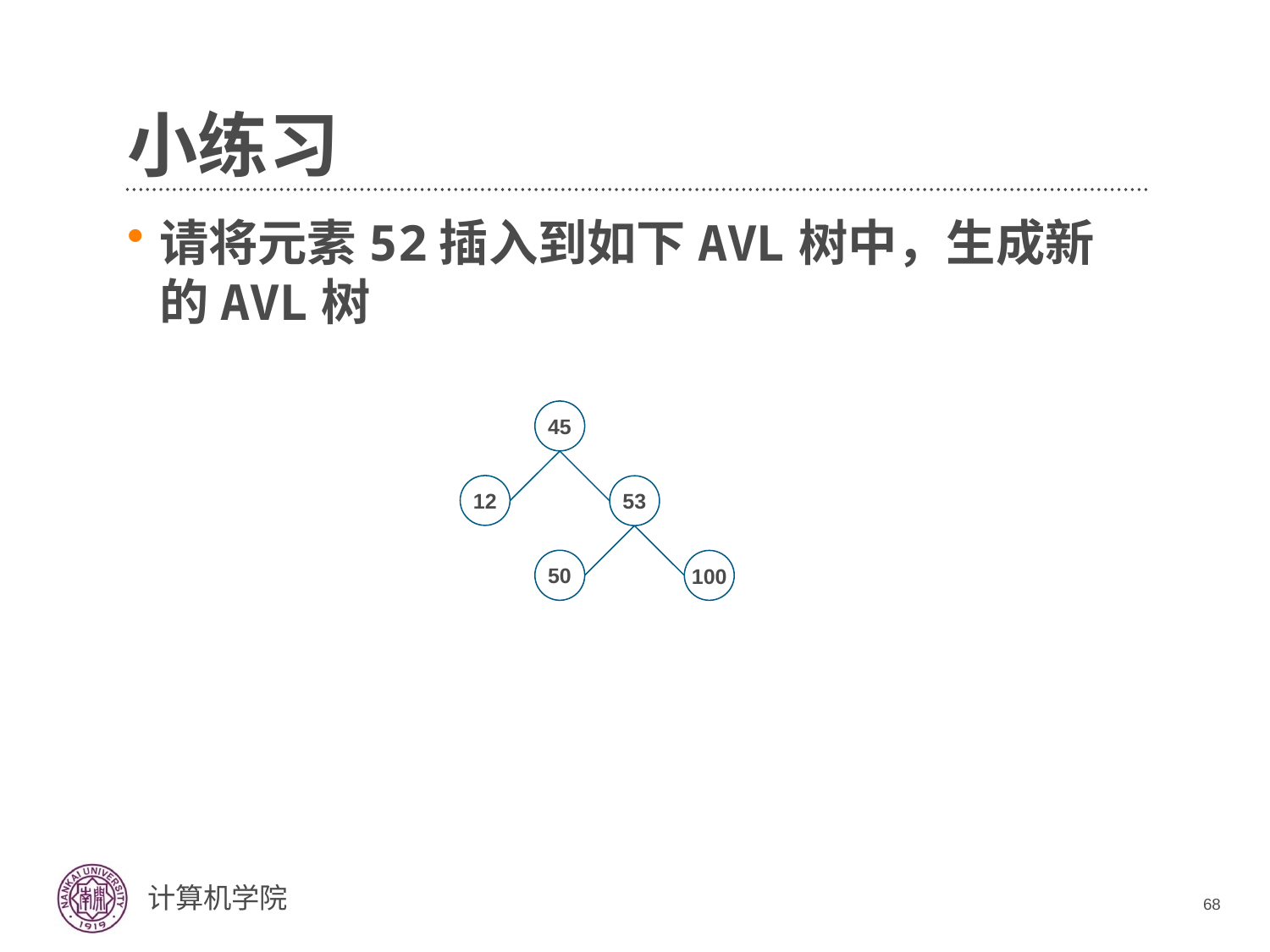

# 小练习
请将元素52插入到如下AVL树中，生成新的AVL树
45

12

53

50

100

68